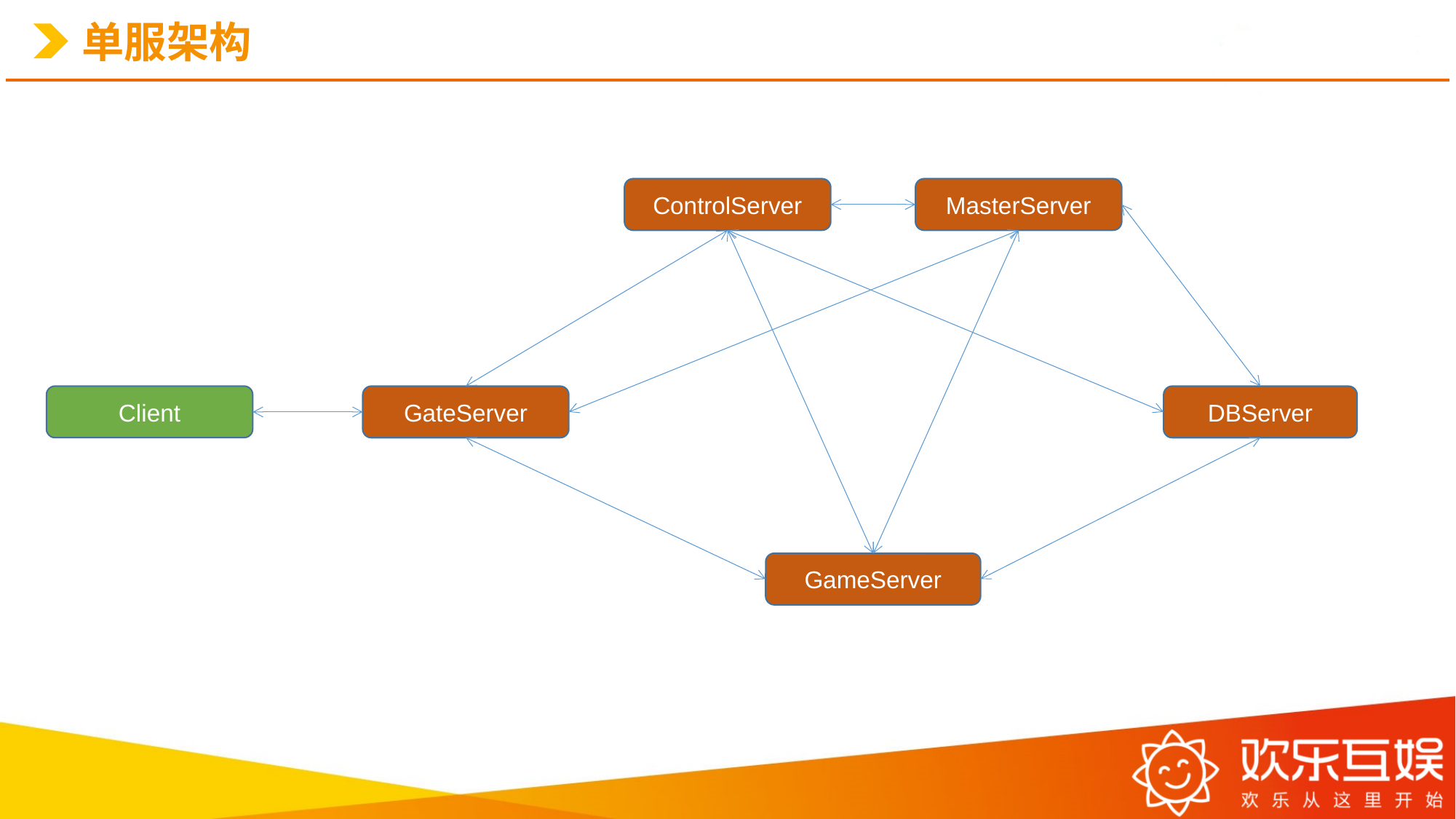

# 单服架构
ControlServer
MasterServer
Client
GateServer
DBServer
GameServer